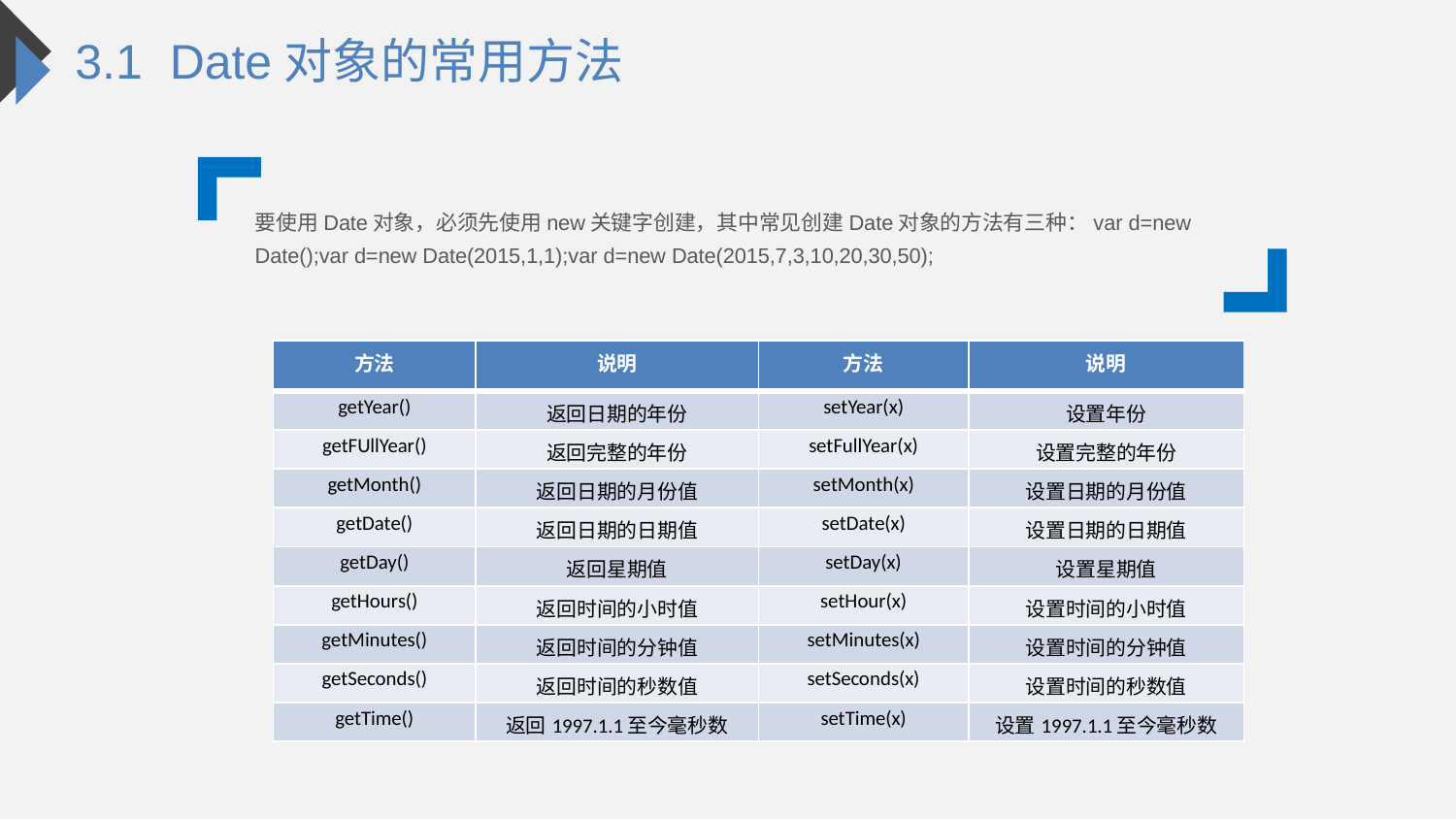

3.1  Date对象的常用方法

要使用Date对象，必须先使用new关键字创建，其中常见创建Date对象的方法有三种：var d=new Date();var d=new Date(2015,1,1);var d=new Date(2015,7,3,10,20,30,50);

| 方法 | 说明 | 方法 | 说明 |
| --- | --- | --- | --- |
| getYear() | 返回日期的年份 | setYear(x) | 设置年份 |
| getFUllYear() | 返回完整的年份 | setFullYear(x) | 设置完整的年份 |
| getMonth() | 返回日期的月份值 | setMonth(x) | 设置日期的月份值 |
| getDate() | 返回日期的日期值 | setDate(x) | 设置日期的日期值 |
| getDay() | 返回星期值 | setDay(x) | 设置星期值 |
| getHours() | 返回时间的小时值 | setHour(x) | 设置时间的小时值 |
| getMinutes() | 返回时间的分钟值 | setMinutes(x) | 设置时间的分钟值 |
| getSeconds() | 返回时间的秒数值 | setSeconds(x) | 设置时间的秒数值 |
| getTime() | 返回1997.1.1至今毫秒数 | setTime(x) | 设置1997.1.1至今毫秒数 |